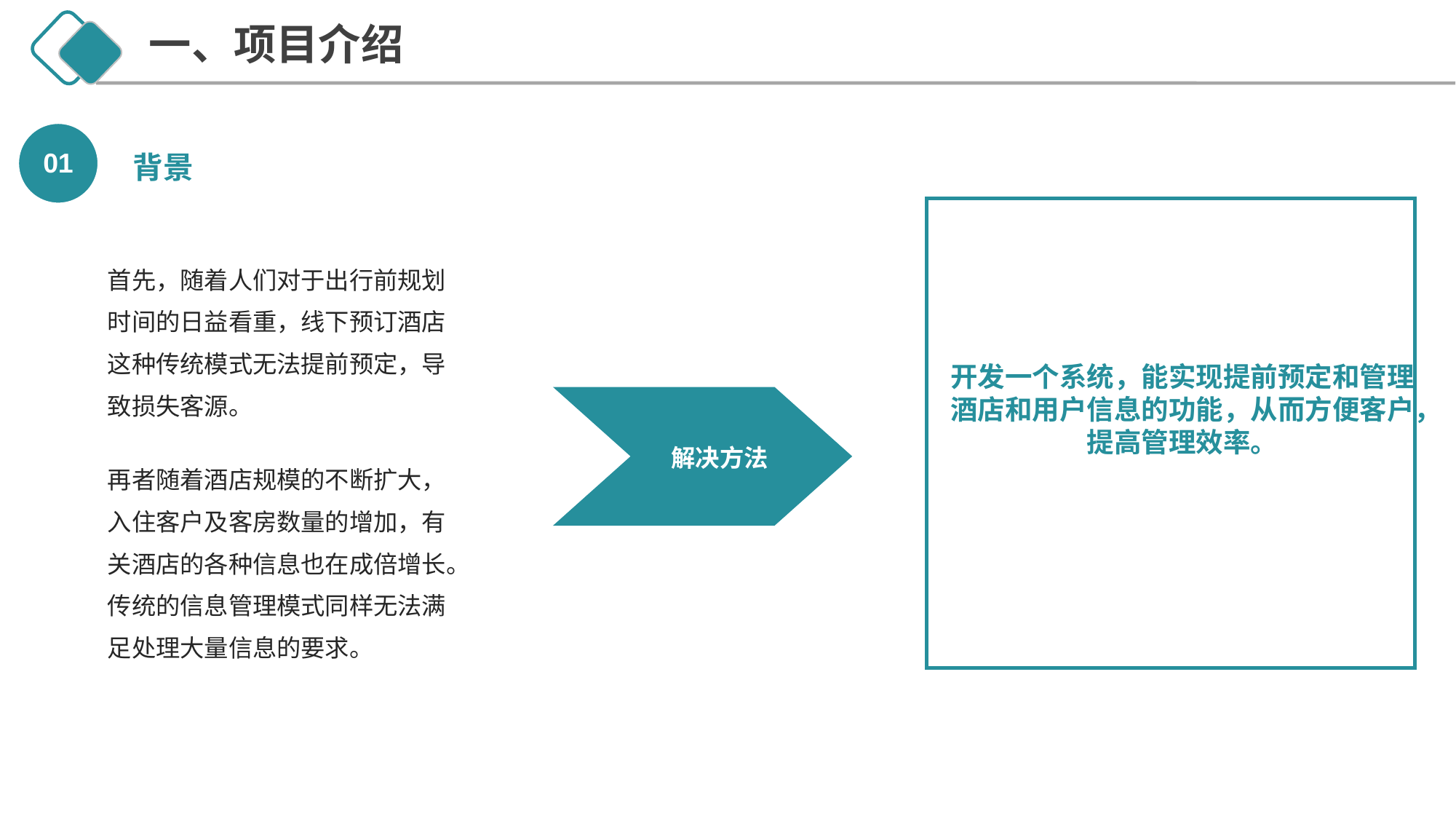

一、项目介绍
01
解决方法
 背景
首先，随着人们对于出行前规划时间的日益看重，线下预订酒店这种传统模式无法提前预定，导致损失客源。

再者随着酒店规模的不断扩大，入住客户及客房数量的增加，有关酒店的各种信息也在成倍增长。传统的信息管理模式同样无法满足处理大量信息的要求。

开发一个系统，能实现提前预定和管理酒店和用户信息的功能，从而方便客户，提高管理效率。

解决方法